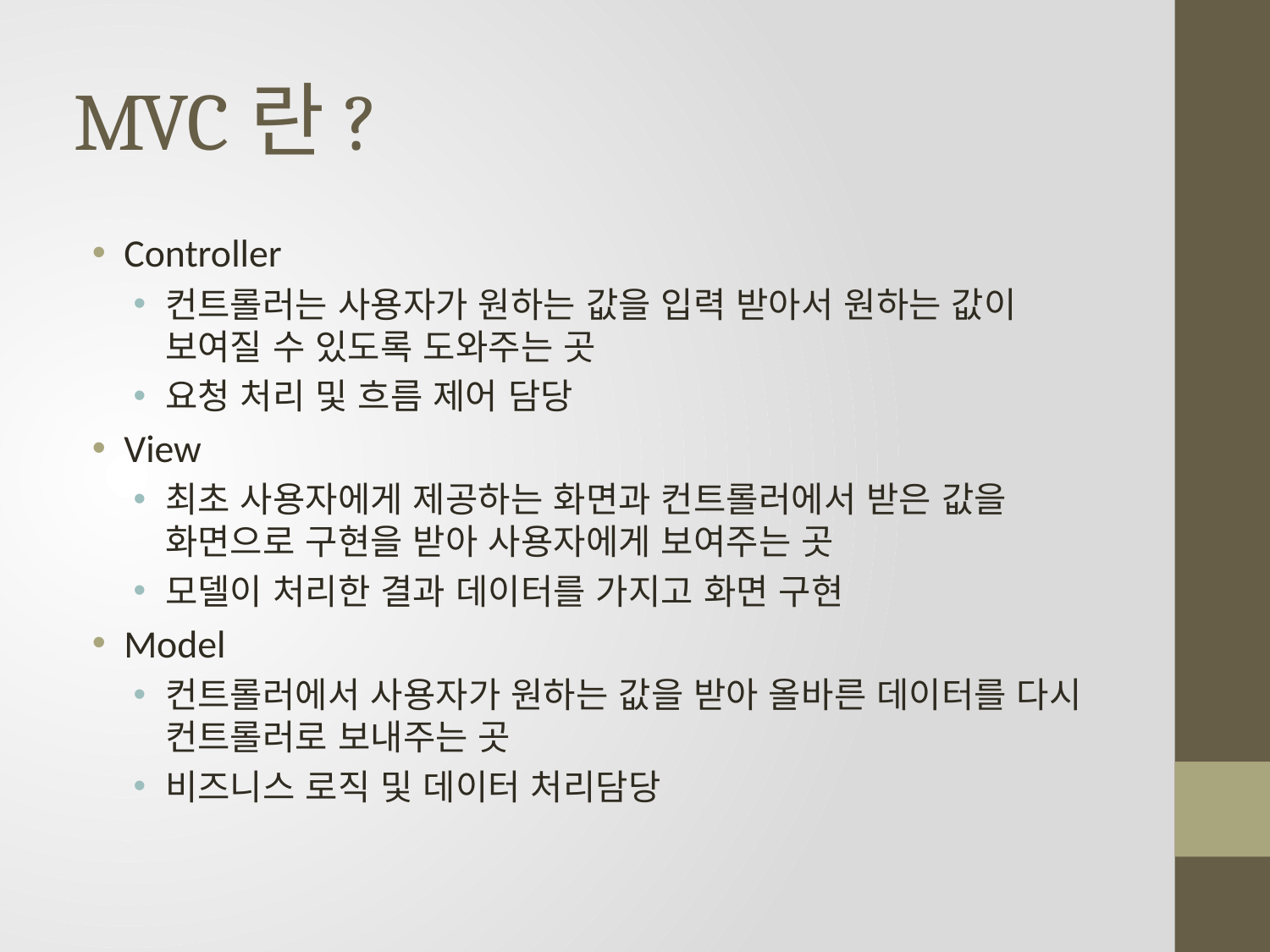

# MVC란?
Controller
컨트롤러는 사용자가 원하는 값을 입력 받아서 원하는 값이 보여질 수 있도록 도와주는 곳
요청 처리 및 흐름 제어 담당
View
최초 사용자에게 제공하는 화면과 컨트롤러에서 받은 값을 화면으로 구현을 받아 사용자에게 보여주는 곳
모델이 처리한 결과 데이터를 가지고 화면 구현
Model
컨트롤러에서 사용자가 원하는 값을 받아 올바른 데이터를 다시 컨트롤러로 보내주는 곳
비즈니스 로직 및 데이터 처리담당